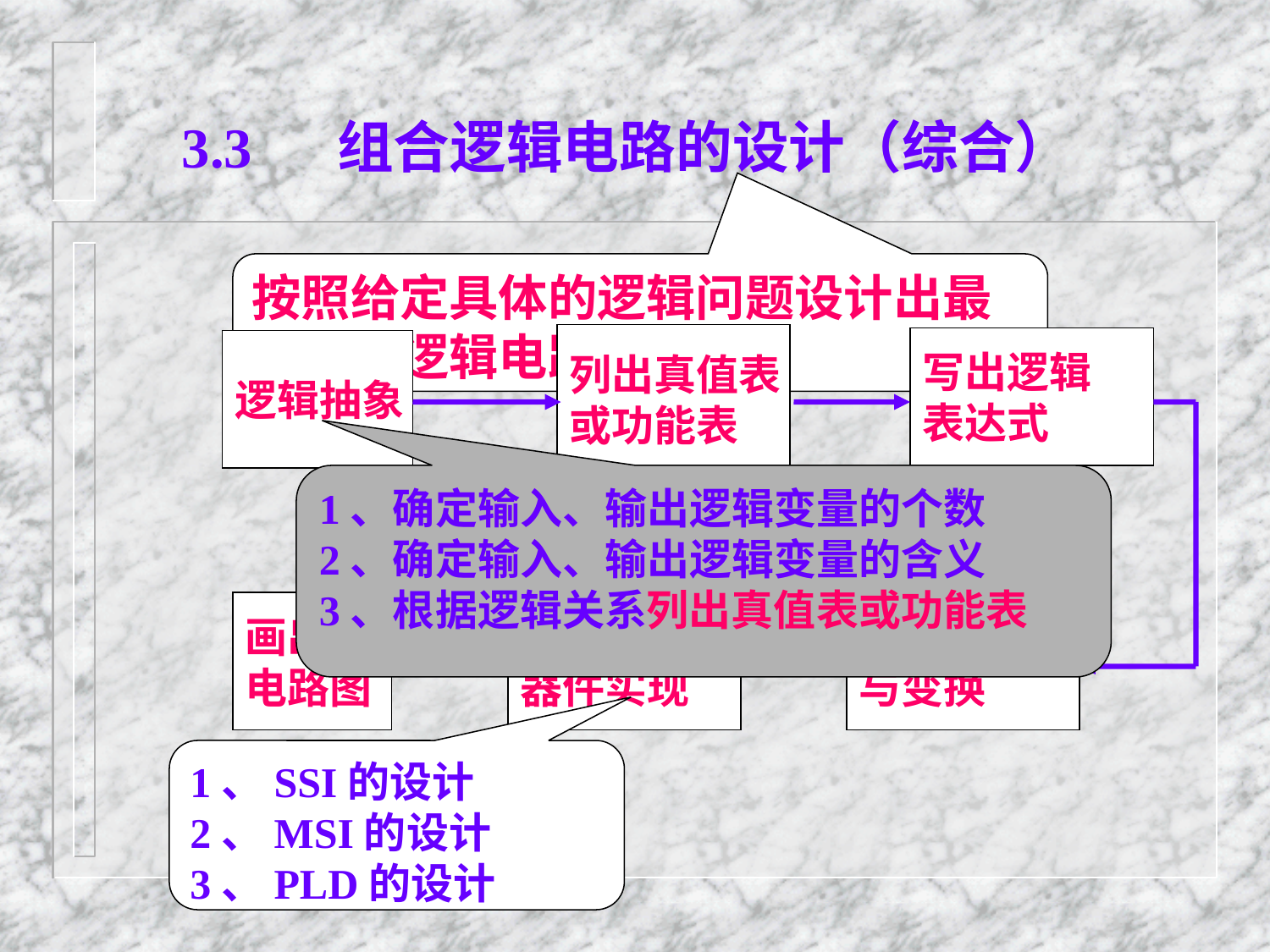

3.3     组合逻辑电路的设计（综合）
按照给定具体的逻辑问题设计出最简单的逻辑电路
列出真值表
或功能表
写出逻辑
表达式
逻辑抽象

1、确定输入、输出逻辑变量的个数
2、确定输入、输出逻辑变量的含义
3、根据逻辑关系列出真值表或功能表
画出其
电路图
选择合适的
器件实现
适当的化简
与变换

1、SSI的设计
2、MSI的设计
3、PLD的设计